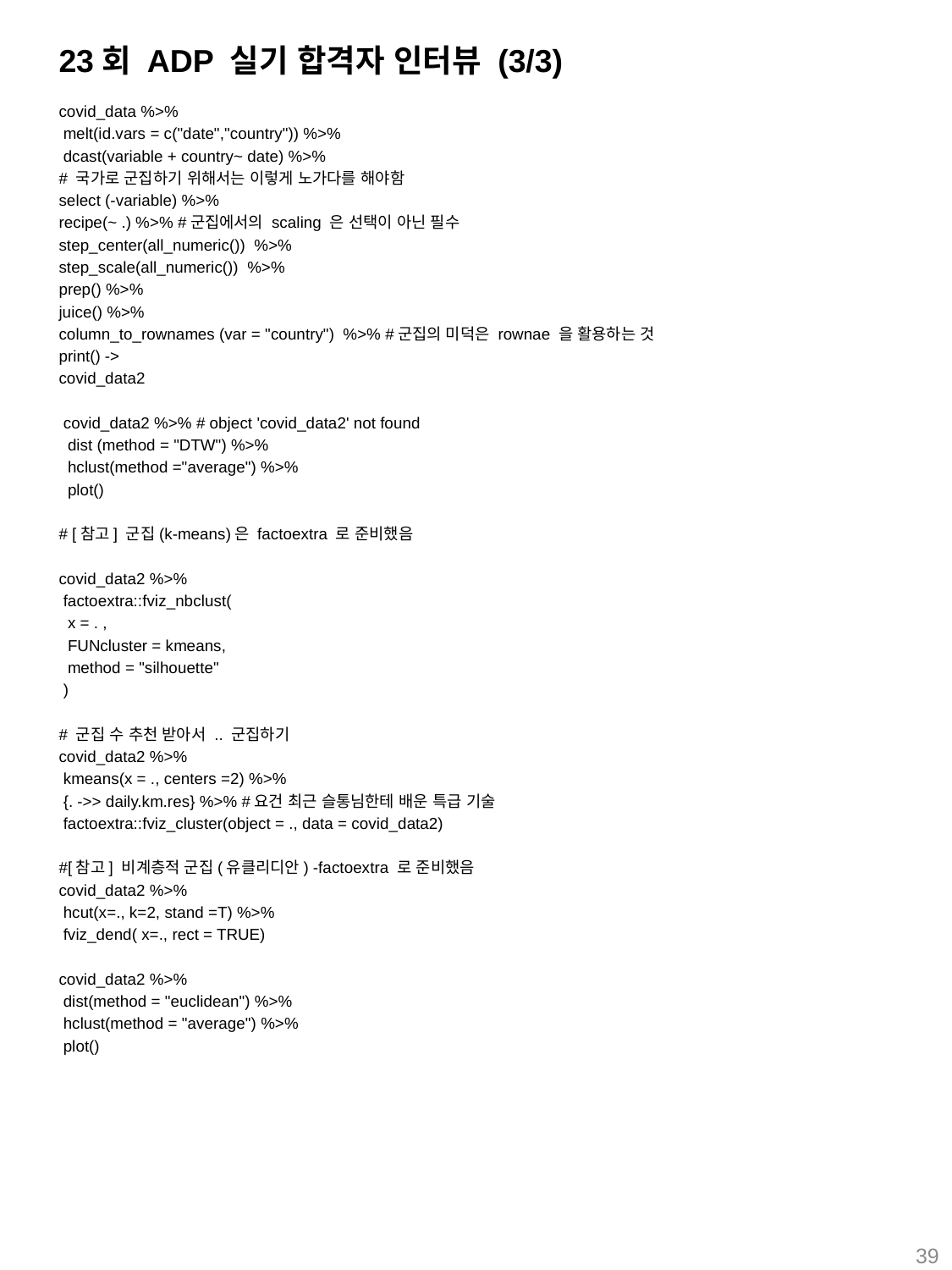

# 23회 ADP 실기 합격자 인터뷰 (3/3)
covid_data %>%
 melt(id.vars = c("date","country")) %>%
 dcast(variable + country~ date) %>%
# 국가로 군집하기 위해서는 이렇게 노가다를 해야함
select (-variable) %>%
recipe(~ .) %>% #군집에서의 scaling 은 선택이 아닌 필수
step_center(all_numeric())  %>%
step_scale(all_numeric())  %>%
prep() %>%
juice() %>%
column_to_rownames (var = "country")  %>% #군집의 미덕은 rownae 을 활용하는 것
print() ->
covid_data2

 covid_data2 %>% # object 'covid_data2' not found
  dist (method = "DTW") %>%
  hclust(method ="average") %>%
  plot()

# [참고] 군집(k-means)은 factoextra 로 준비했음

covid_data2 %>%
 factoextra::fviz_nbclust(
  x = . ,
  FUNcluster = kmeans,
  method = "silhouette"
 )

# 군집 수 추천 받아서 .. 군집하기
covid_data2 %>%
 kmeans(x = ., centers =2) %>%
 {. ->> daily.km.res} %>% #요건 최근 슬통님한테 배운 특급 기술
 factoextra::fviz_cluster(object = ., data = covid_data2)

#[참고] 비계층적 군집(유클리디안) -factoextra 로 준비했음
covid_data2 %>%
 hcut(x=., k=2, stand =T) %>%
 fviz_dend( x=., rect = TRUE)

covid_data2 %>%
 dist(method = "euclidean") %>%
 hclust(method = "average") %>%
 plot()
39